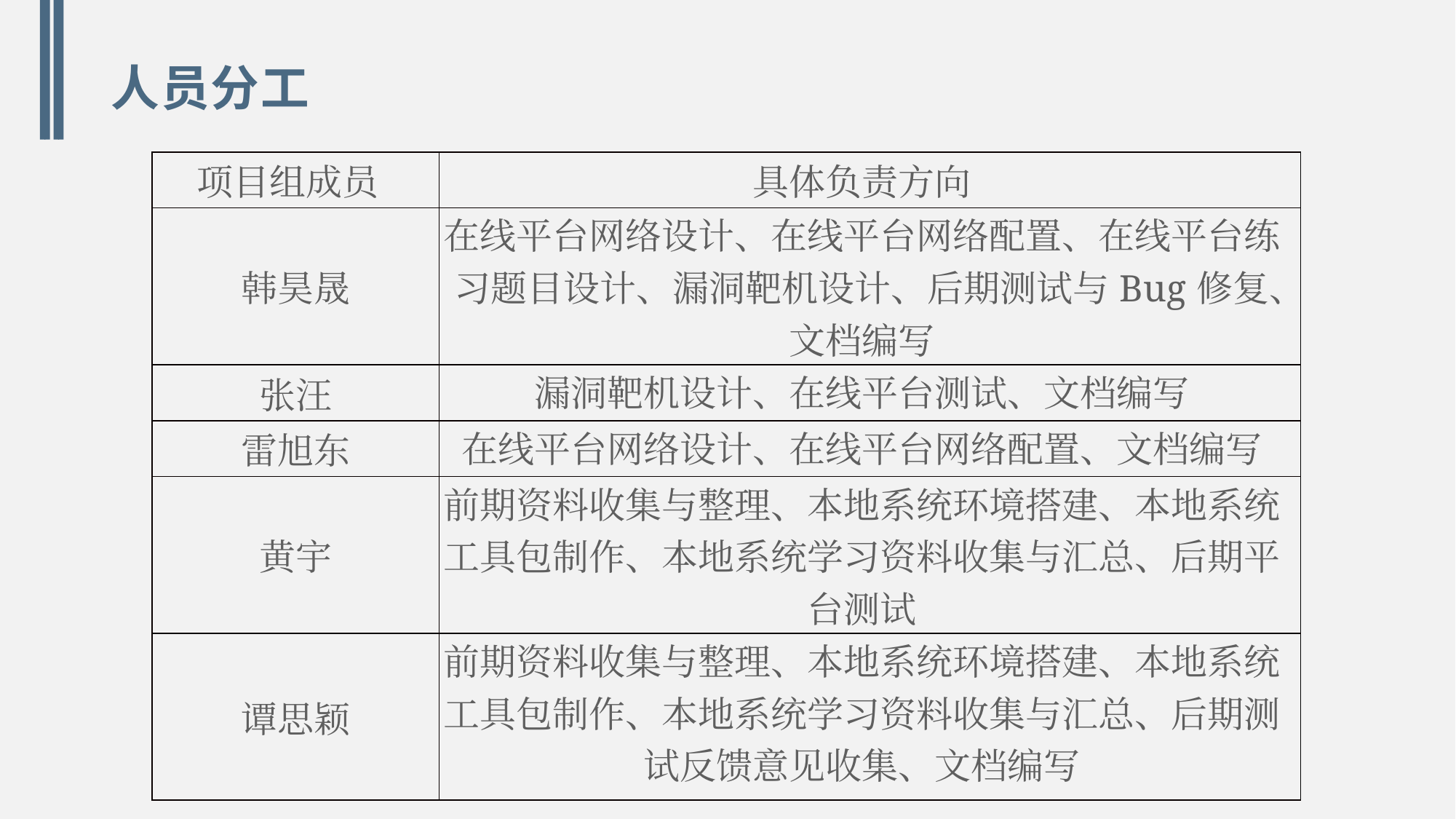

# 人员分工
| 项目组成员 | 具体负责方向 |
| --- | --- |
| 韩昊晟 | 在线平台网络设计、在线平台网络配置、在线平台练习题目设计、漏洞靶机设计、后期测试与Bug修复、文档编写 |
| 张汪 | 漏洞靶机设计、在线平台测试、文档编写 |
| 雷旭东 | 在线平台网络设计、在线平台网络配置、文档编写 |
| 黄宇 | 前期资料收集与整理、本地系统环境搭建、本地系统工具包制作、本地系统学习资料收集与汇总、后期平台测试 |
| 谭思颖 | 前期资料收集与整理、本地系统环境搭建、本地系统工具包制作、本地系统学习资料收集与汇总、后期测试反馈意见收集、文档编写 |